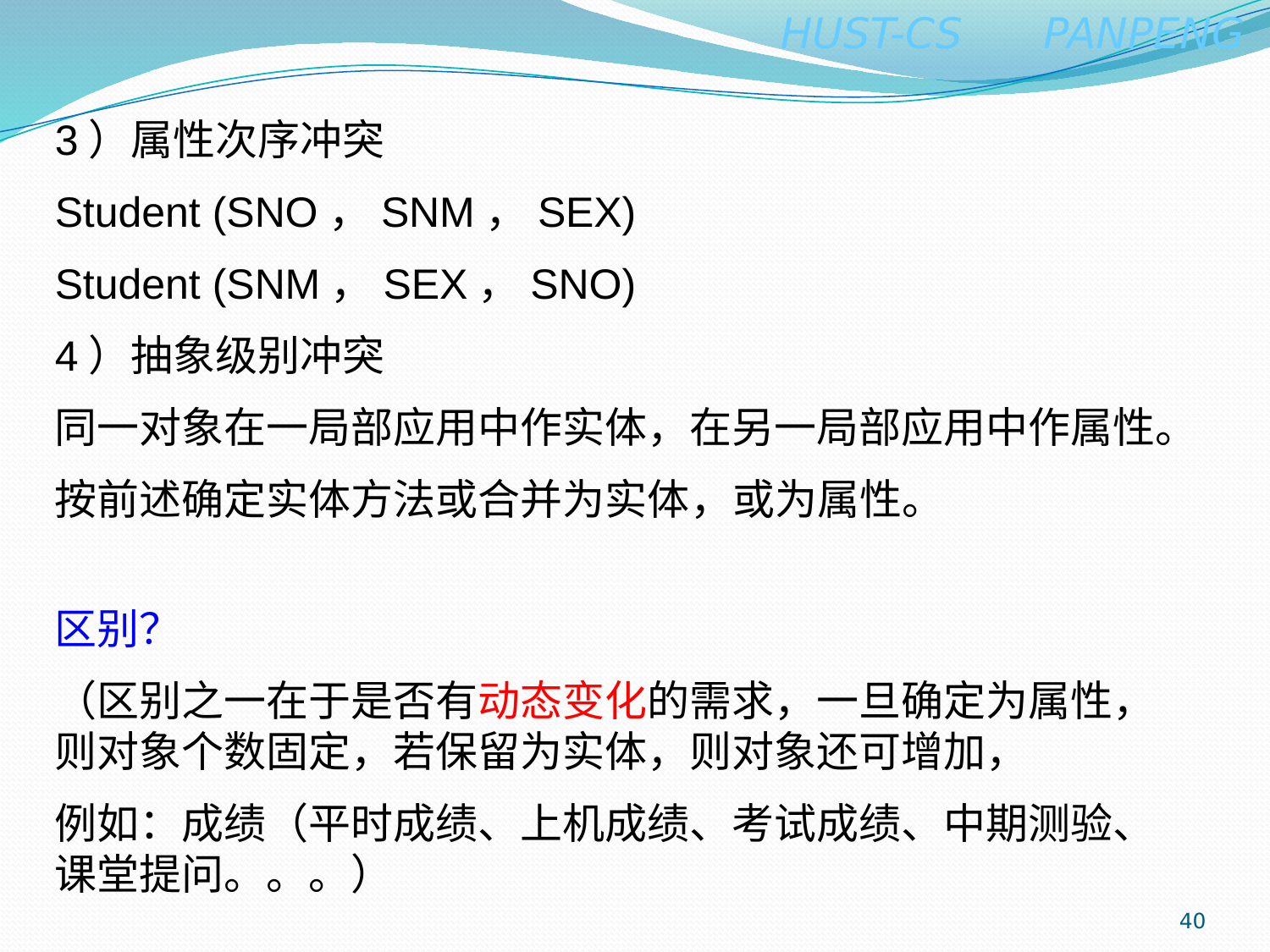

3）属性次序冲突
Student (SNO，SNM，SEX)
Student (SNM，SEX，SNO)
4）抽象级别冲突
同一对象在一局部应用中作实体，在另一局部应用中作属性。
按前述确定实体方法或合并为实体，或为属性。
区别？
（区别之一在于是否有动态变化的需求，一旦确定为属性，则对象个数固定，若保留为实体，则对象还可增加，
例如：成绩（平时成绩、上机成绩、考试成绩、中期测验、课堂提问。。。）
40